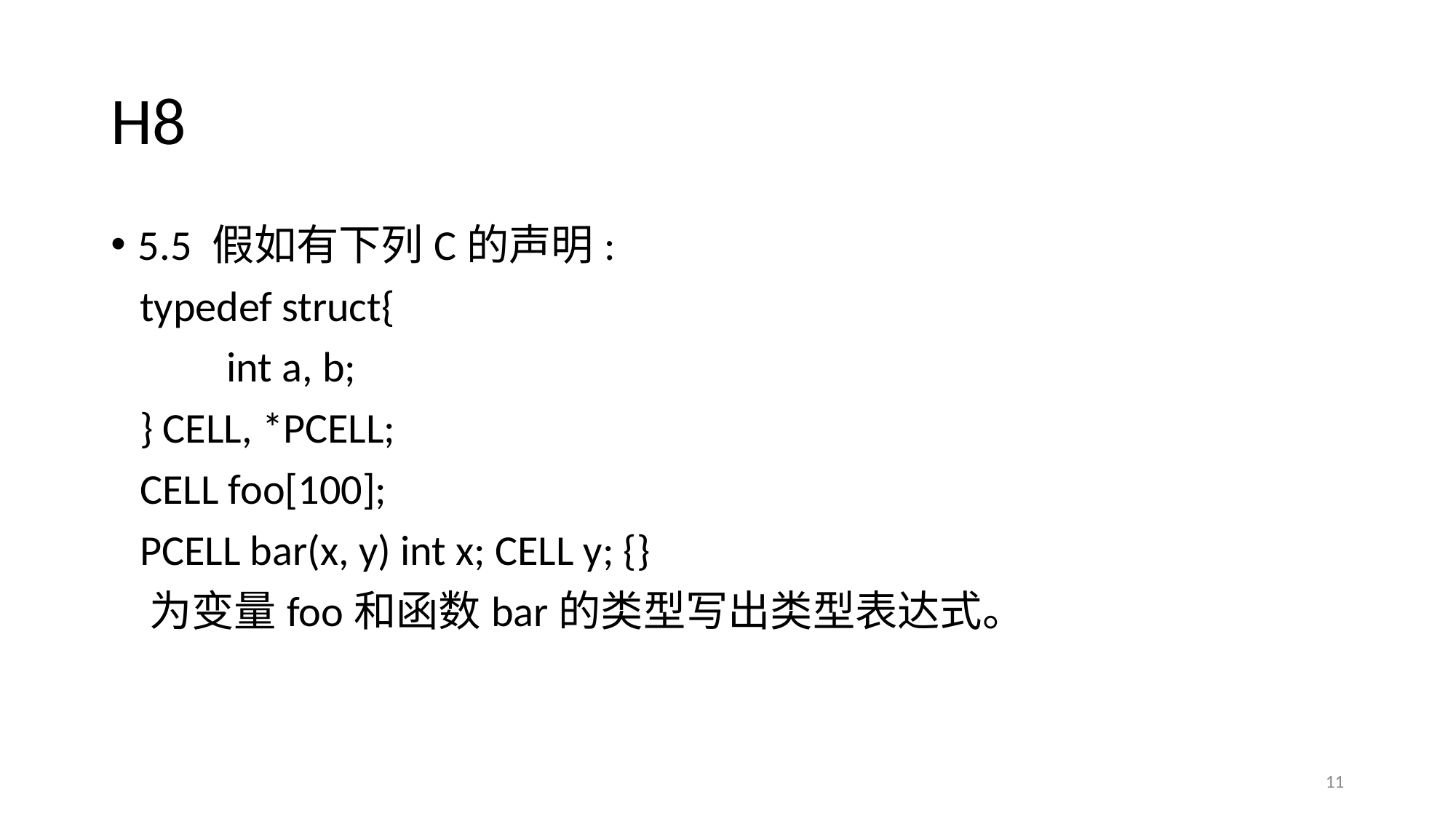

# H8
5.5 假如有下列C的声明:
   typedef struct{
            int a, b;
   } CELL, *PCELL;
   CELL foo[100];
   PCELL bar(x, y) int x; CELL y; {}
   为变量foo和函数bar的类型写出类型表达式。
11